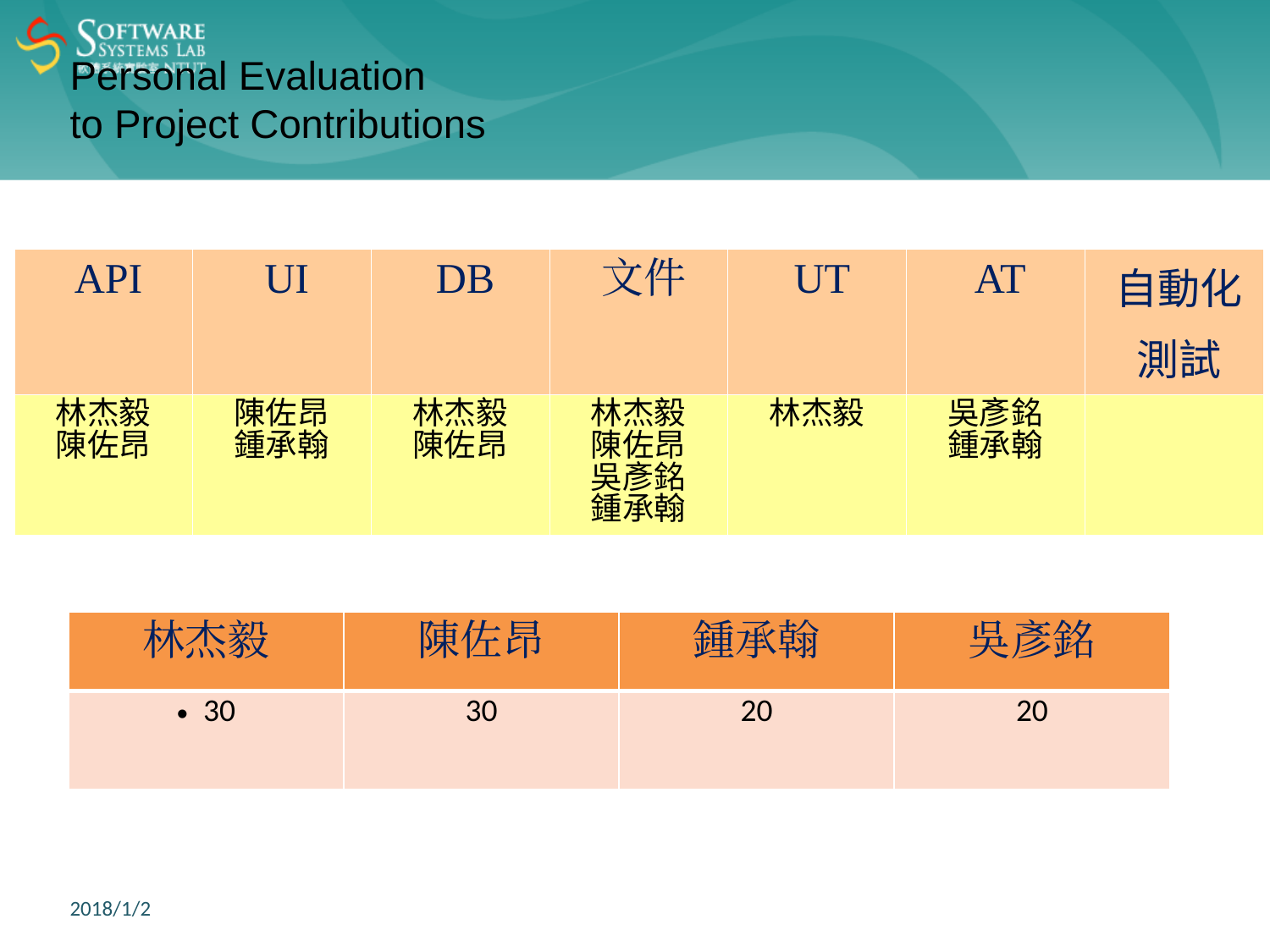

Personal Evaluation
to Project Contributions

| API | UI | DB | 文件 | UT | AT | 自動化 測試 |
| --- | --- | --- | --- | --- | --- | --- |
| 林杰毅 陳佐昂 | 陳佐昂 鍾承翰 | 林杰毅 陳佐昂 | 林杰毅 陳佐昂 吳彥銘 鍾承翰 | 林杰毅 | 吳彥銘 鍾承翰 |  |
| 林杰毅 | 陳佐昂 | 鍾承翰 | 吳彥銘 |
| --- | --- | --- | --- |
| 30 | 30 | 20 | 20 |
2018/1/2